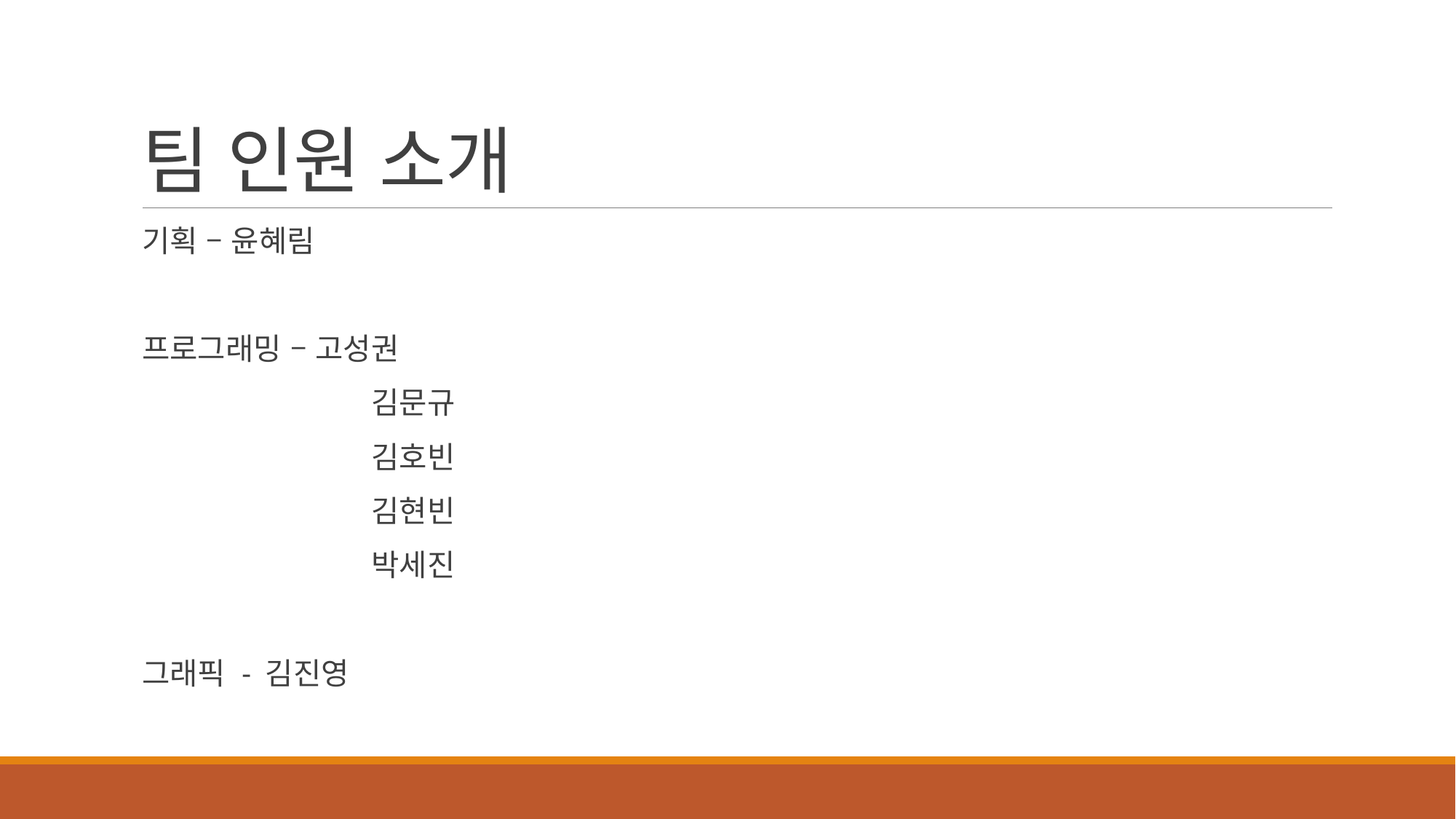

# 팀 인원 소개
기획 – 윤혜림

프로그래밍 – 고성권
                          김문규
                          김호빈
                          김현빈
                          박세진

그래픽 - 김진영